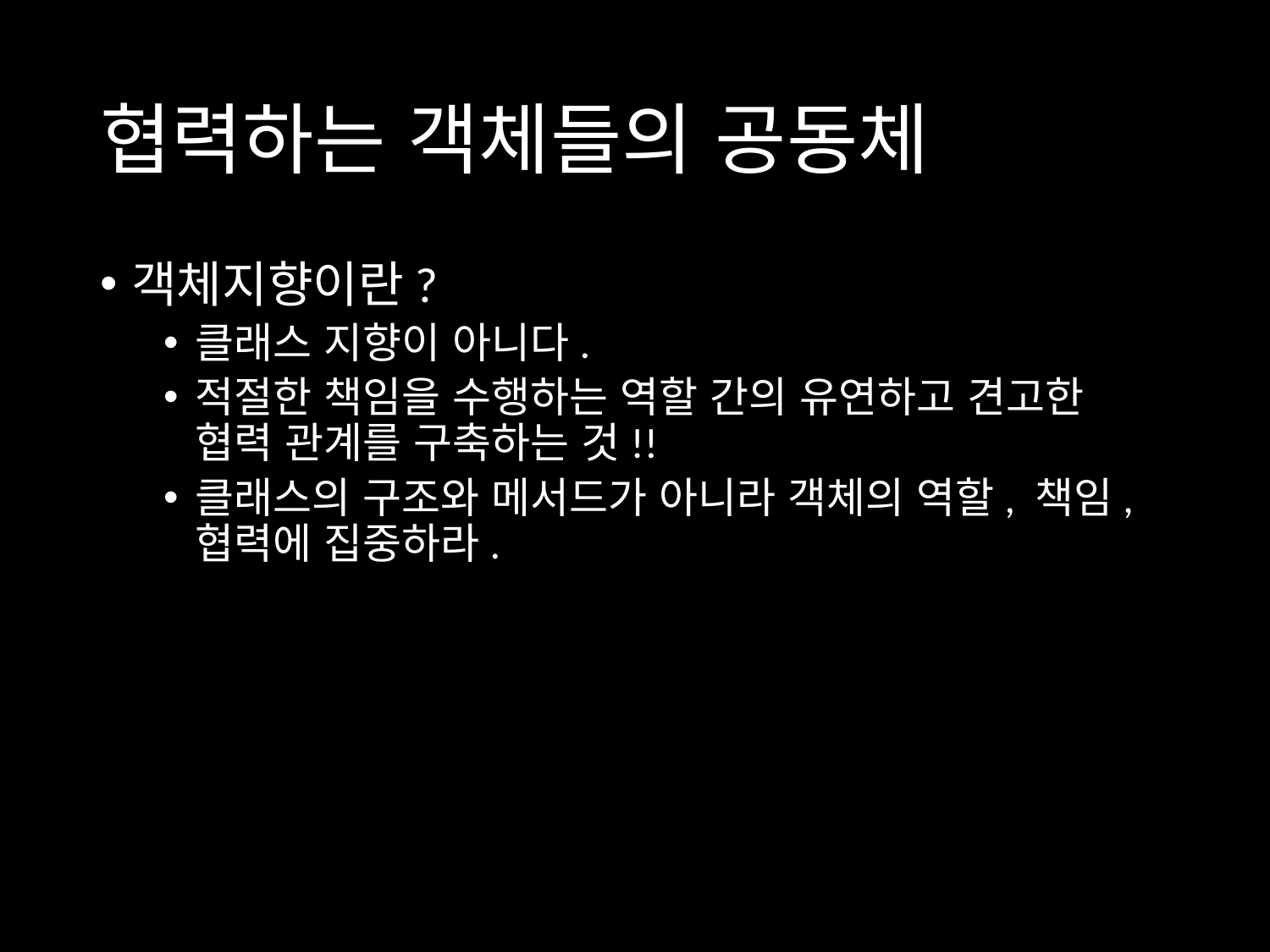

# 협력하는 객체들의 공동체
객체지향이란?
클래스 지향이 아니다.
적절한 책임을 수행하는 역할 간의 유연하고 견고한 협력 관계를 구축하는 것!!
클래스의 구조와 메서드가 아니라 객체의 역할, 책임, 협력에 집중하라.